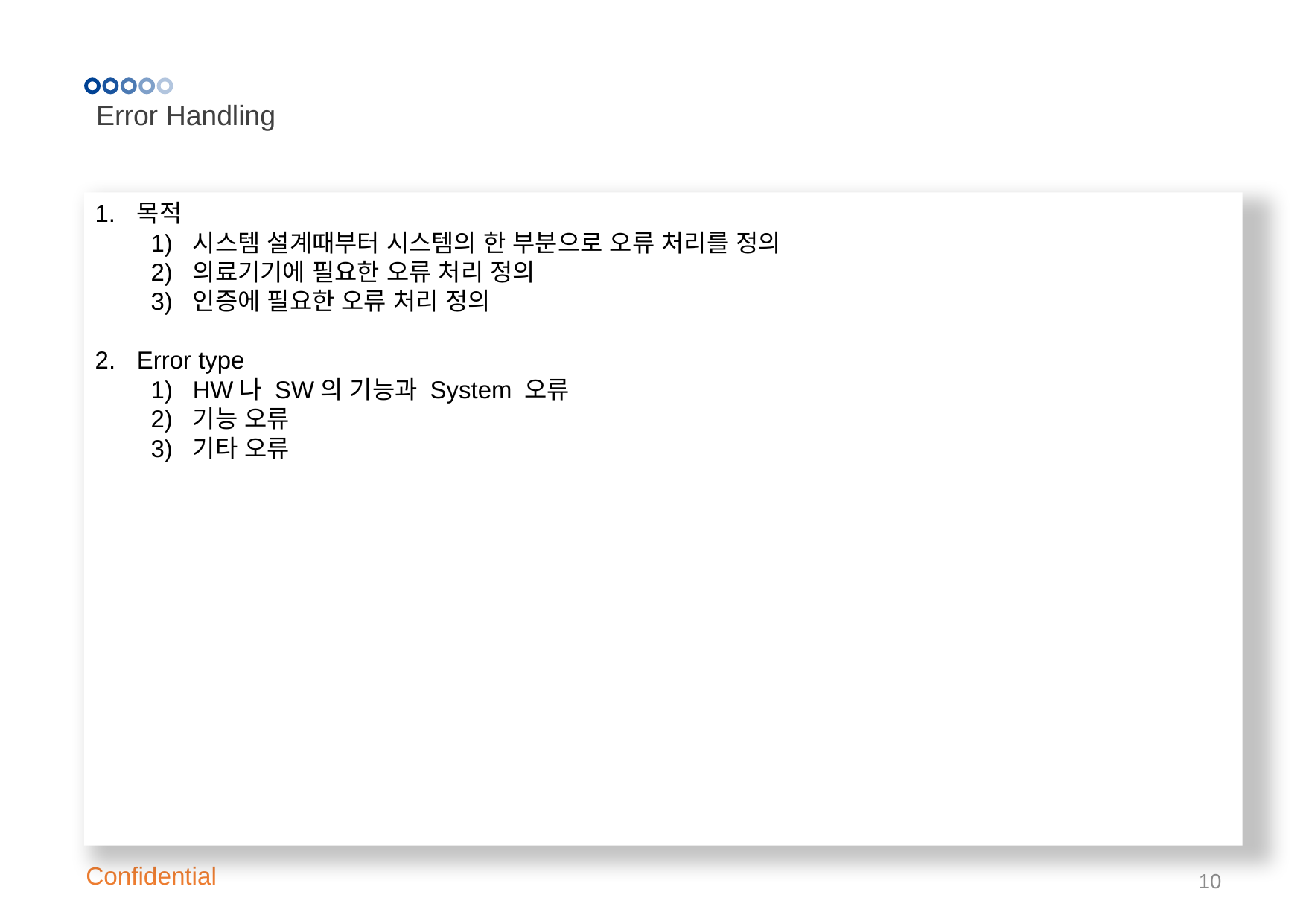

Error Handling
목적
시스템 설계때부터 시스템의 한 부분으로 오류 처리를 정의
의료기기에 필요한 오류 처리 정의
인증에 필요한 오류 처리 정의

Error type
HW나 SW의 기능과 System 오류
기능 오류
기타 오류

10